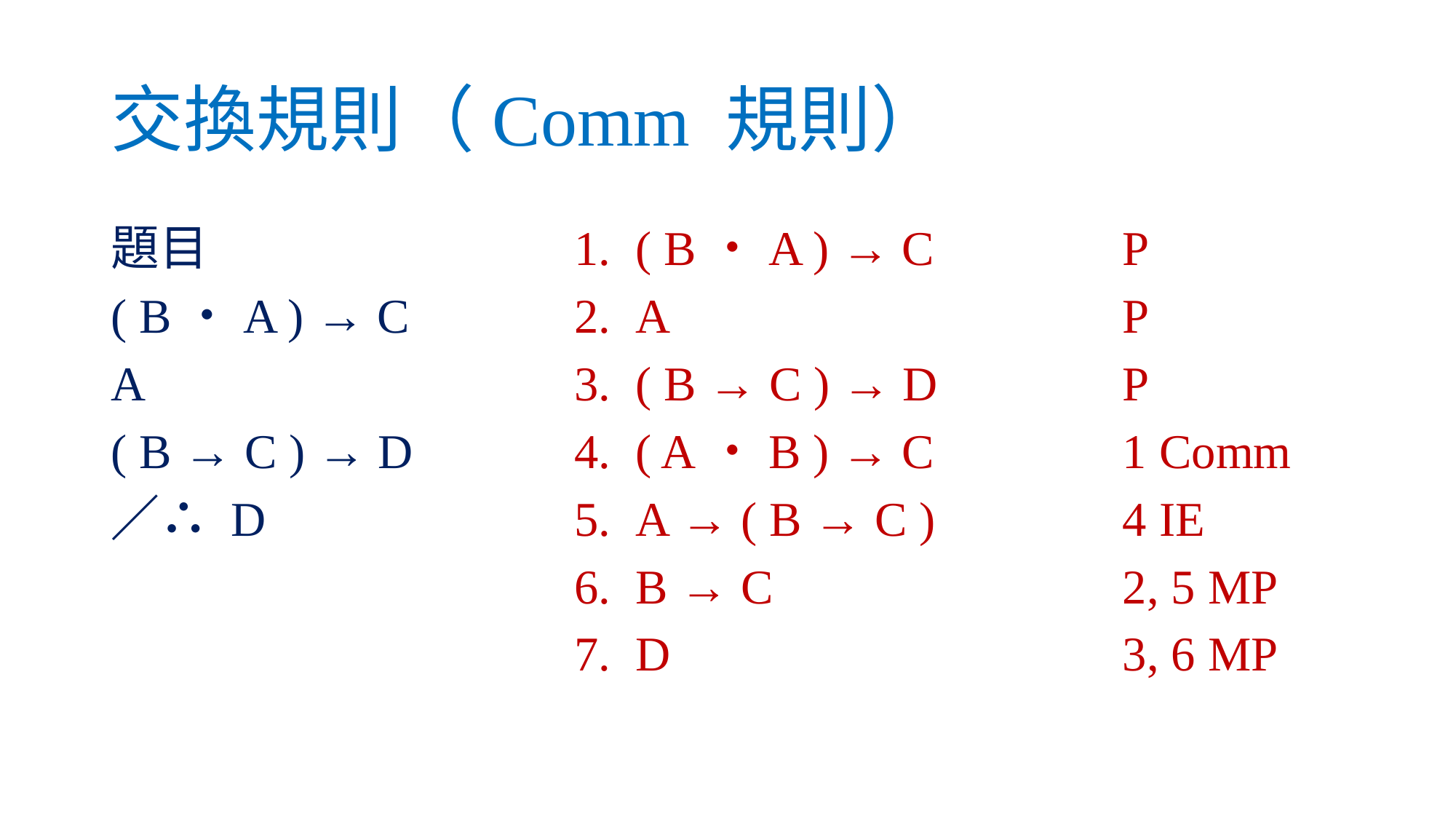

# 交換規則（Comm 規則）
( B・A ) → C
A
( B → C ) → D
( A・B ) → C
A → ( B → C )
B → C
D
P
P
P
1 Comm
4 IE
2, 5 MP
3, 6 MP
題目
( B・A ) → C
A
( B → C ) → D
／∴ D